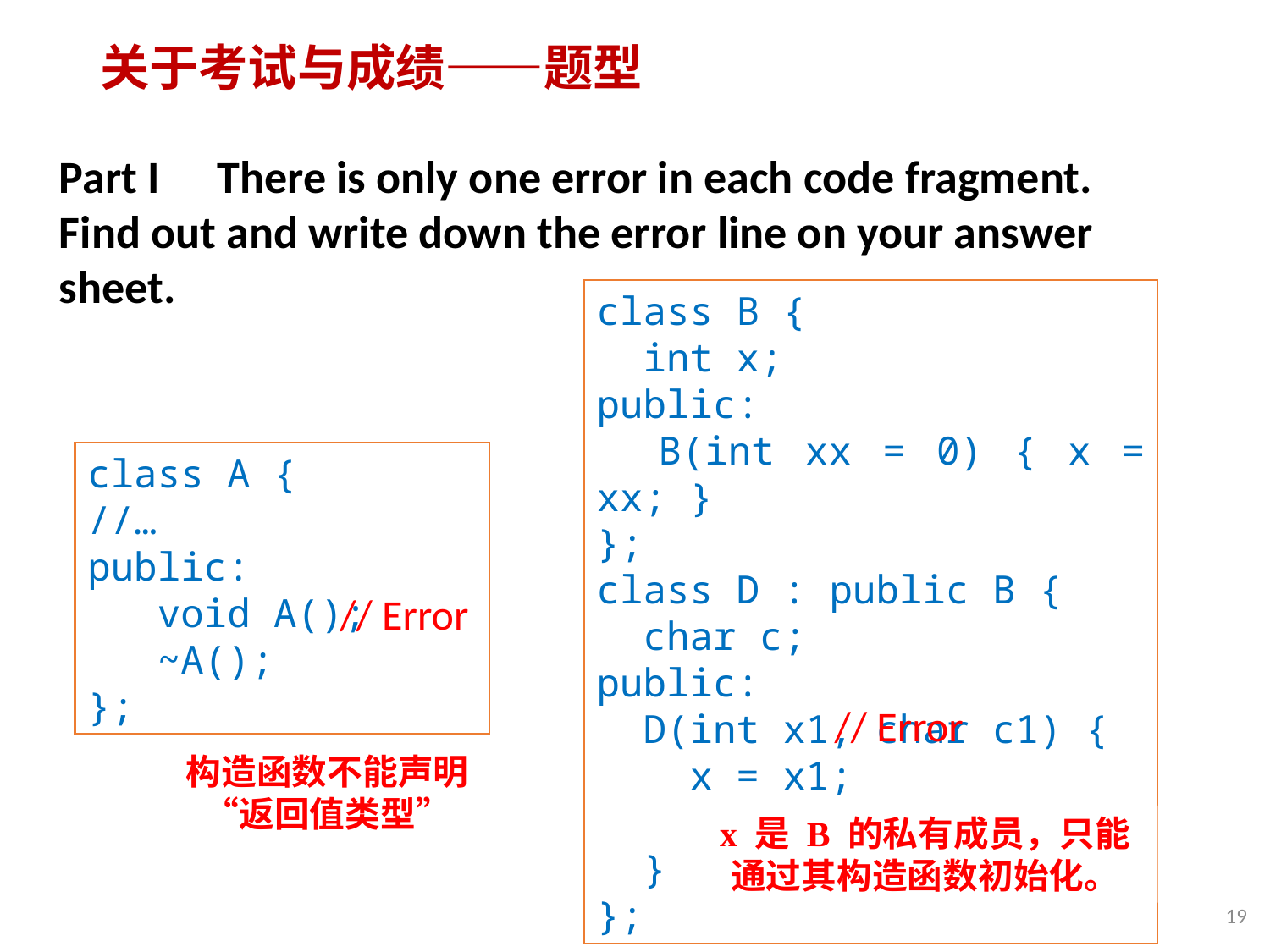

# 关于考试与成绩——题型
Part I	   There is only one error in each code fragment. Find out and write down the error line on your answer sheet.
class B {
  int x;
public:
  B(int xx = 0) { x = xx; }
};
class D : public B {
  char c;
public:
  D(int x1, char c1) {
    x = x1;
    c = c1;
  }
};
class A {
//…
public:
   void A();
   ~A();
};
// Error
// Error
构造函数不能声明“返回值类型”
x 是 B 的私有成员，只能通过其构造函数初始化。
19